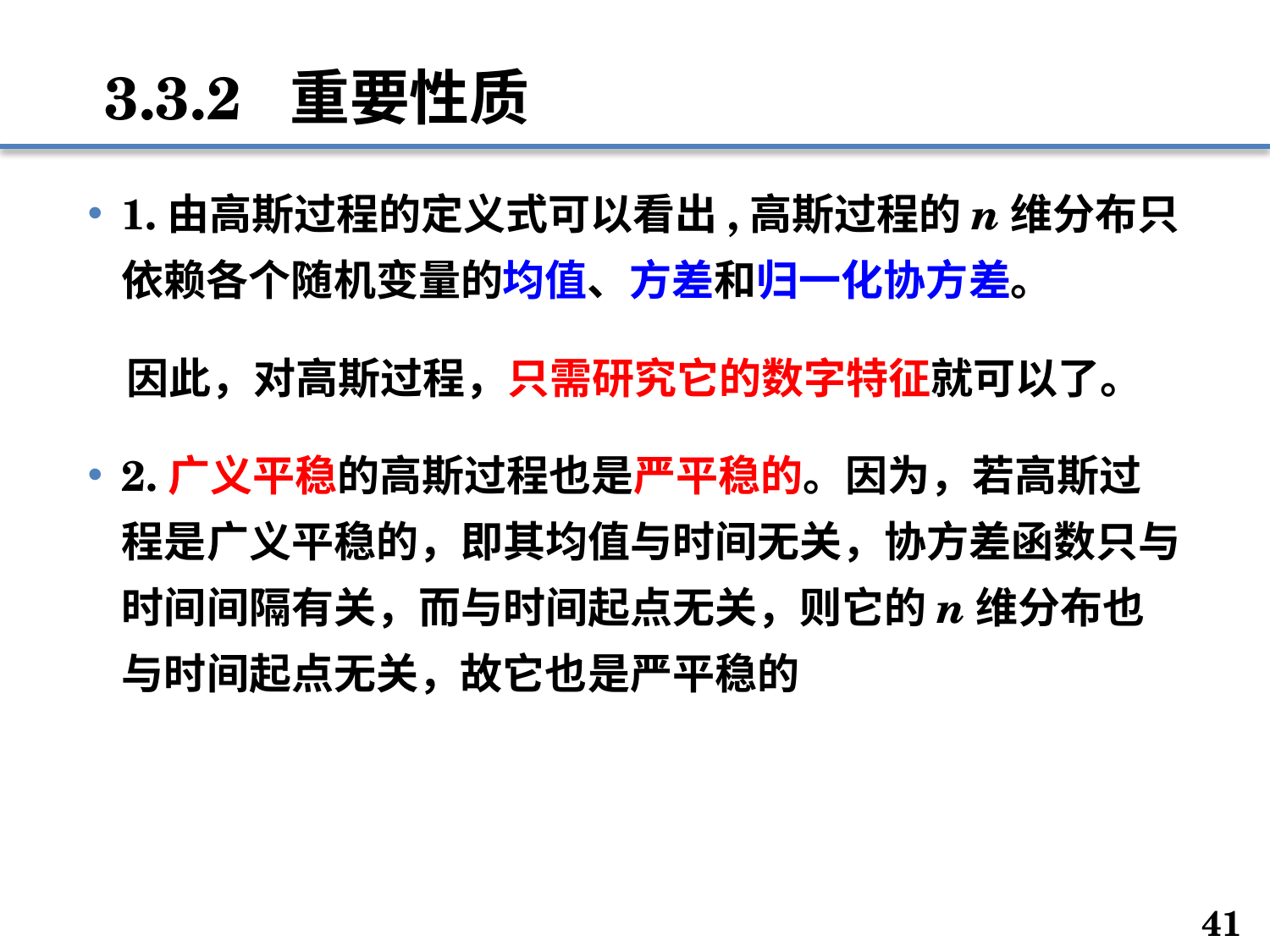

# 3.3.2  重要性质
1.由高斯过程的定义式可以看出,高斯过程的n维分布只依赖各个随机变量的均值、方差和归一化协方差。
   因此，对高斯过程，只需研究它的数字特征就可以了。
2.广义平稳的高斯过程也是严平稳的。因为，若高斯过程是广义平稳的，即其均值与时间无关，协方差函数只与时间间隔有关，而与时间起点无关，则它的n维分布也与时间起点无关，故它也是严平稳的
41